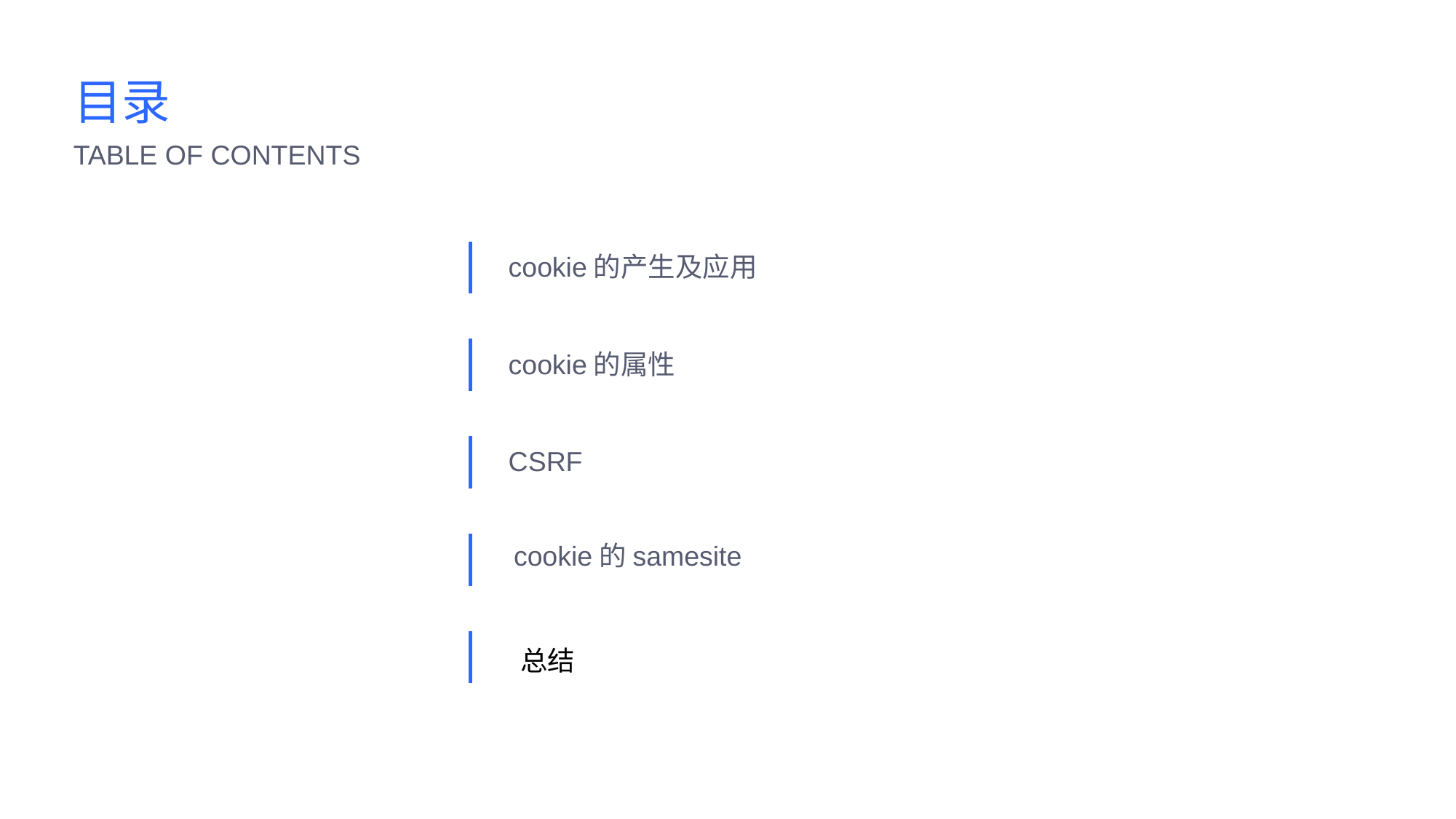

目录
TABLE OF CONTENTS

cookie的产生及应用

cookie的属性

CSRF
cookie的samesite

总结